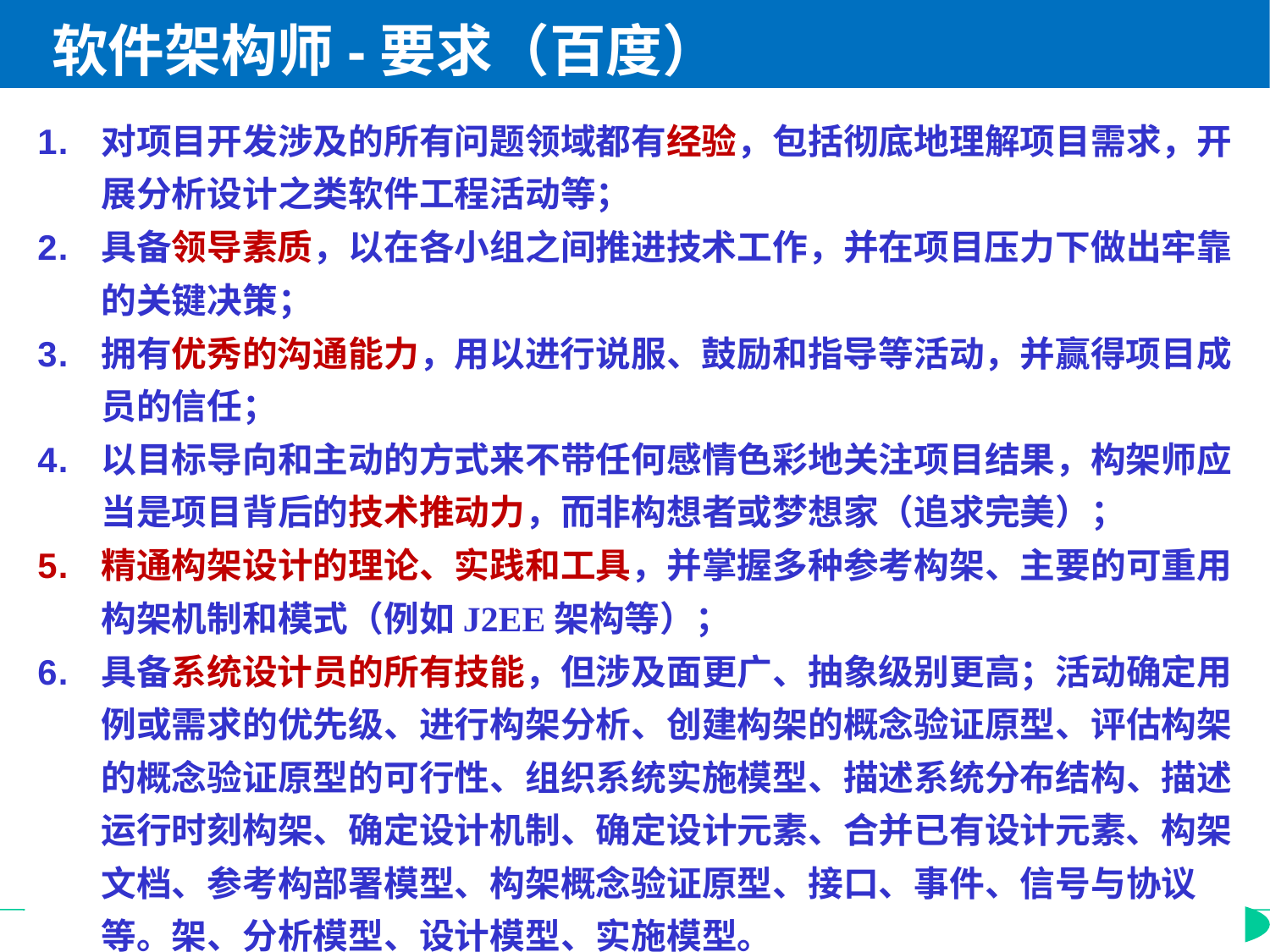

# 软件架构师-要求（百度）
对项目开发涉及的所有问题领域都有经验，包括彻底地理解项目需求，开展分析设计之类软件工程活动等；
具备领导素质，以在各小组之间推进技术工作，并在项目压力下做出牢靠的关键决策；
拥有优秀的沟通能力，用以进行说服、鼓励和指导等活动，并赢得项目成员的信任；
以目标导向和主动的方式来不带任何感情色彩地关注项目结果，构架师应当是项目背后的技术推动力，而非构想者或梦想家（追求完美）；
精通构架设计的理论、实践和工具，并掌握多种参考构架、主要的可重用构架机制和模式（例如J2EE架构等）；
具备系统设计员的所有技能，但涉及面更广、抽象级别更高；活动确定用例或需求的优先级、进行构架分析、创建构架的概念验证原型、评估构架的概念验证原型的可行性、组织系统实施模型、描述系统分布结构、描述运行时刻构架、确定设计机制、确定设计元素、合并已有设计元素、构架文档、参考构部署模型、构架概念验证原型、接口、事件、信号与协议等。架、分析模型、设计模型、实施模型。